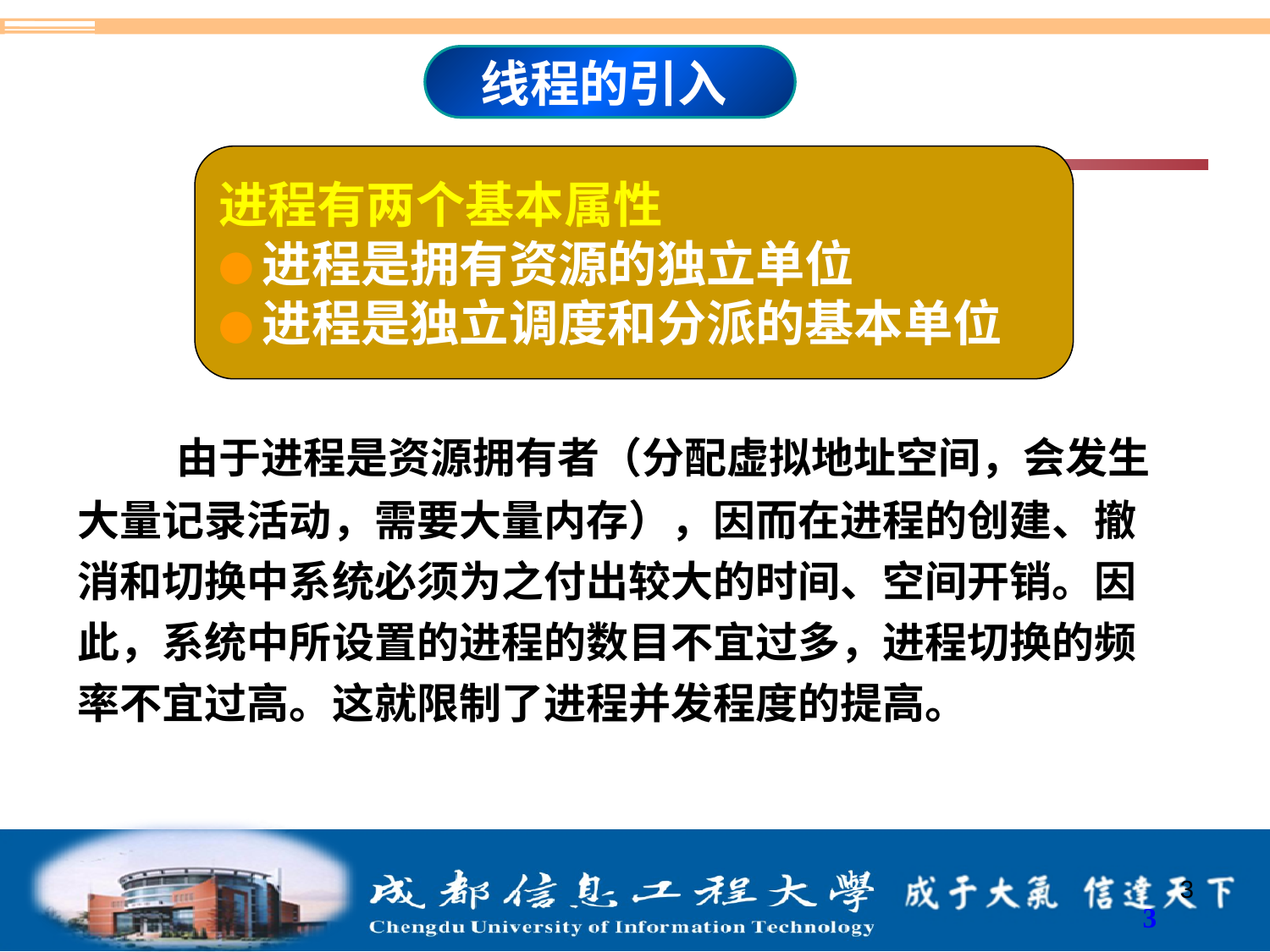

2.4  线程

线程的引入

进程有两个基本属性
●进程是拥有资源的独立单位
●进程是独立调度和分派的基本单位
 由于进程是资源拥有者（分配虚拟地址空间，会发生大量记录活动，需要大量内存），因而在进程的创建、撤消和切换中系统必须为之付出较大的时间、空间开销。因此，系统中所设置的进程的数目不宜过多，进程切换的频率不宜过高。这就限制了进程并发程度的提高。